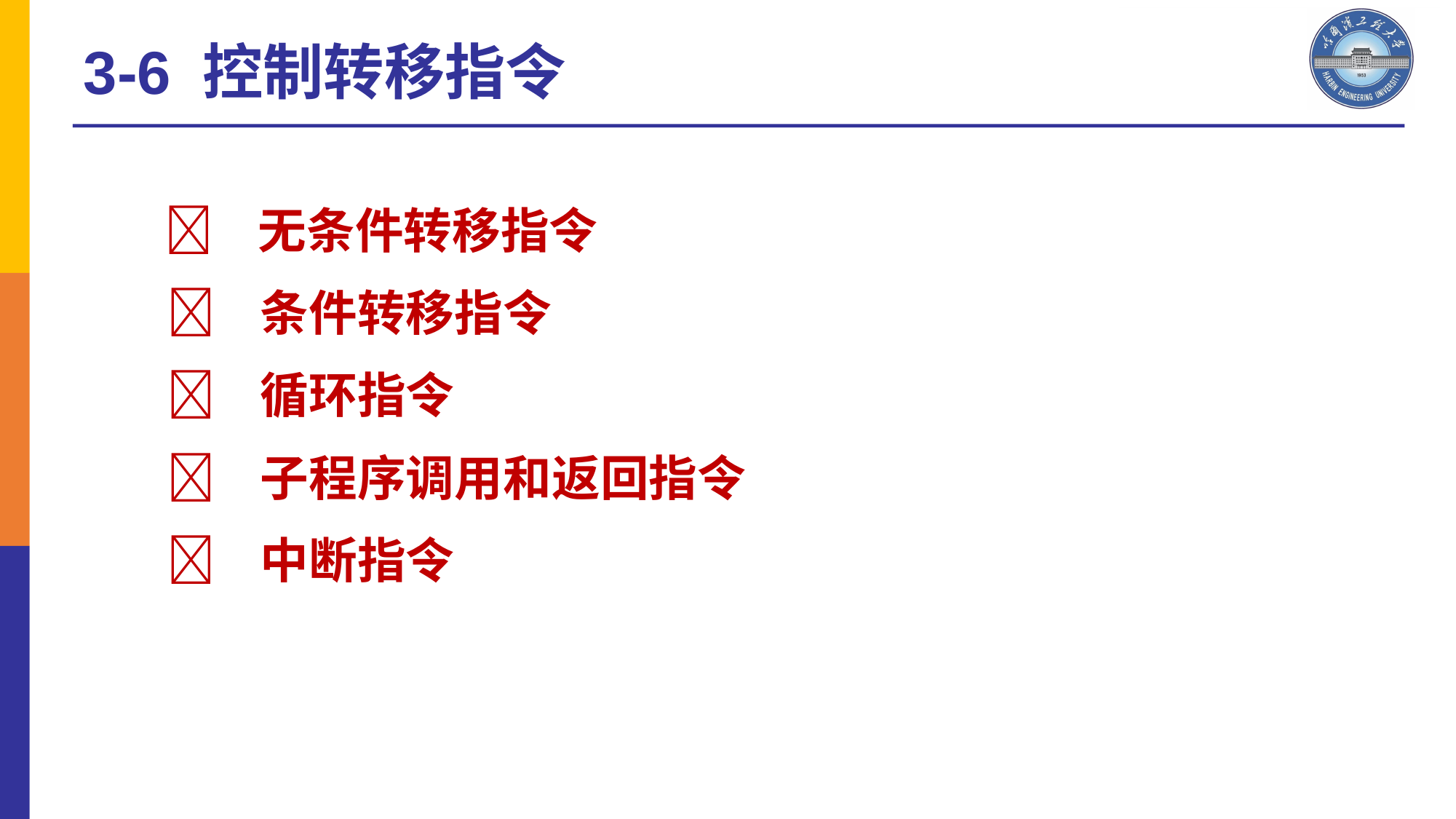

3-6 控制转移指令
            •   无条件转移指令
            •   条件转移指令
            •   循环指令
            •   子程序调用和返回指令
            •   中断指令